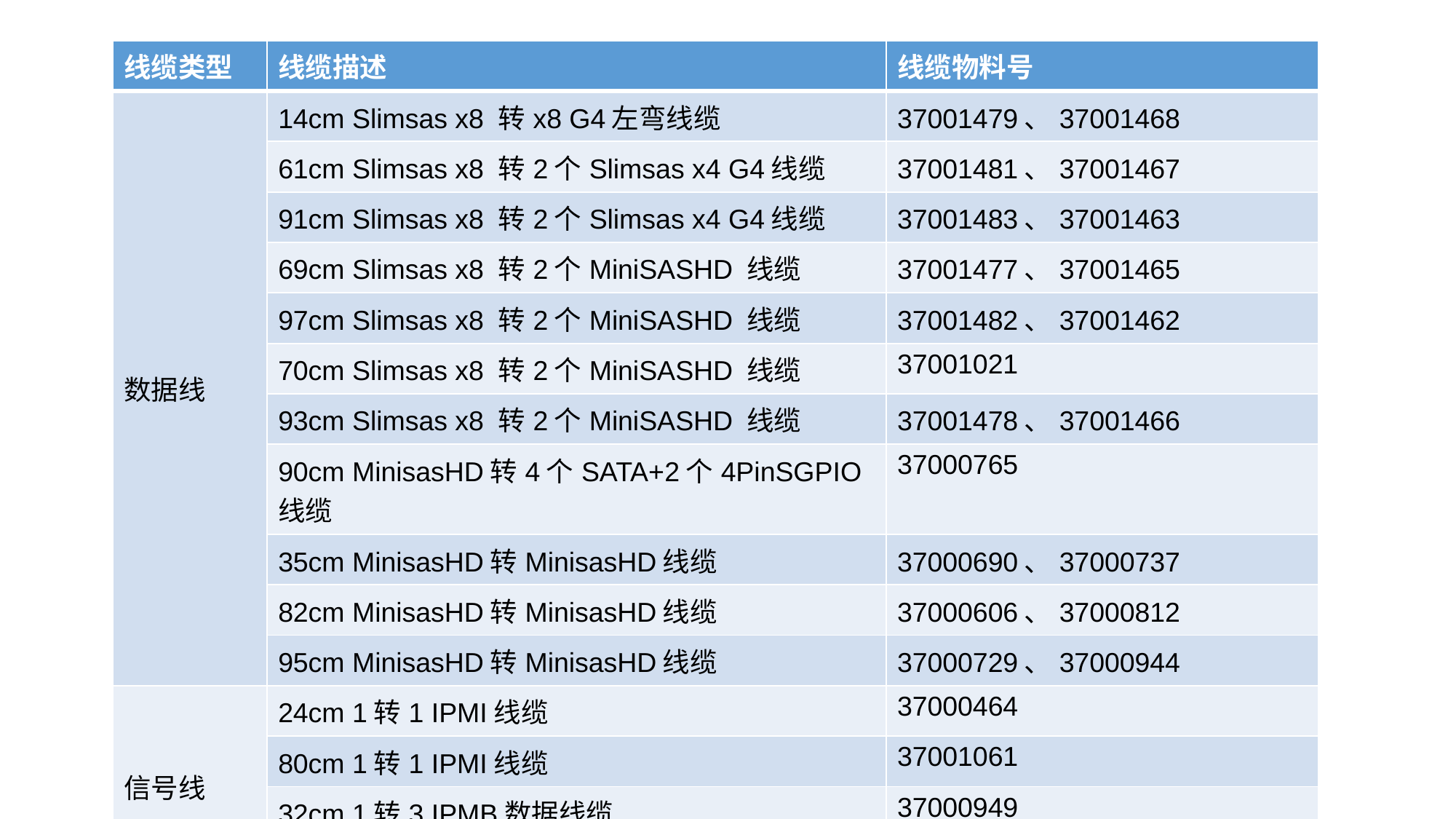

| 线缆类型 | 线缆描述 | 线缆物料号 |
| --- | --- | --- |
| 数据线 | 14cm Slimsas x8 转x8 G4左弯线缆 | 37001479、37001468 |
|  | 61cm Slimsas x8 转2个Slimsas x4 G4线缆 | 37001481、37001467 |
|  | 91cm Slimsas x8 转2个Slimsas x4 G4线缆 | 37001483、37001463 |
|  | 69cm Slimsas x8 转2个MiniSASHD 线缆 | 37001477、37001465 |
|  | 97cm Slimsas x8 转2个MiniSASHD 线缆 | 37001482、37001462 |
|  | 70cm Slimsas x8 转2个MiniSASHD 线缆 | 37001021 |
|  | 93cm Slimsas x8 转2个MiniSASHD 线缆 | 37001478、37001466 |
|  | 90cm MinisasHD转4个SATA+2个4PinSGPIO线缆 | 37000765 |
|  | 35cm MinisasHD转MinisasHD线缆 | 37000690、37000737 |
|  | 82cm MinisasHD转MinisasHD线缆 | 37000606、37000812 |
|  | 95cm MinisasHD转MinisasHD线缆 | 37000729、37000944 |
| 信号线 | 24cm 1转1 IPMI线缆 | 37000464 |
|  | 80cm 1转1 IPMI线缆 | 37001061 |
|  | 32cm 1转3 IPMB数据线缆 | 37000949 |
|  | 117cm 1转3 IPMB数据线缆 | 37000438 |